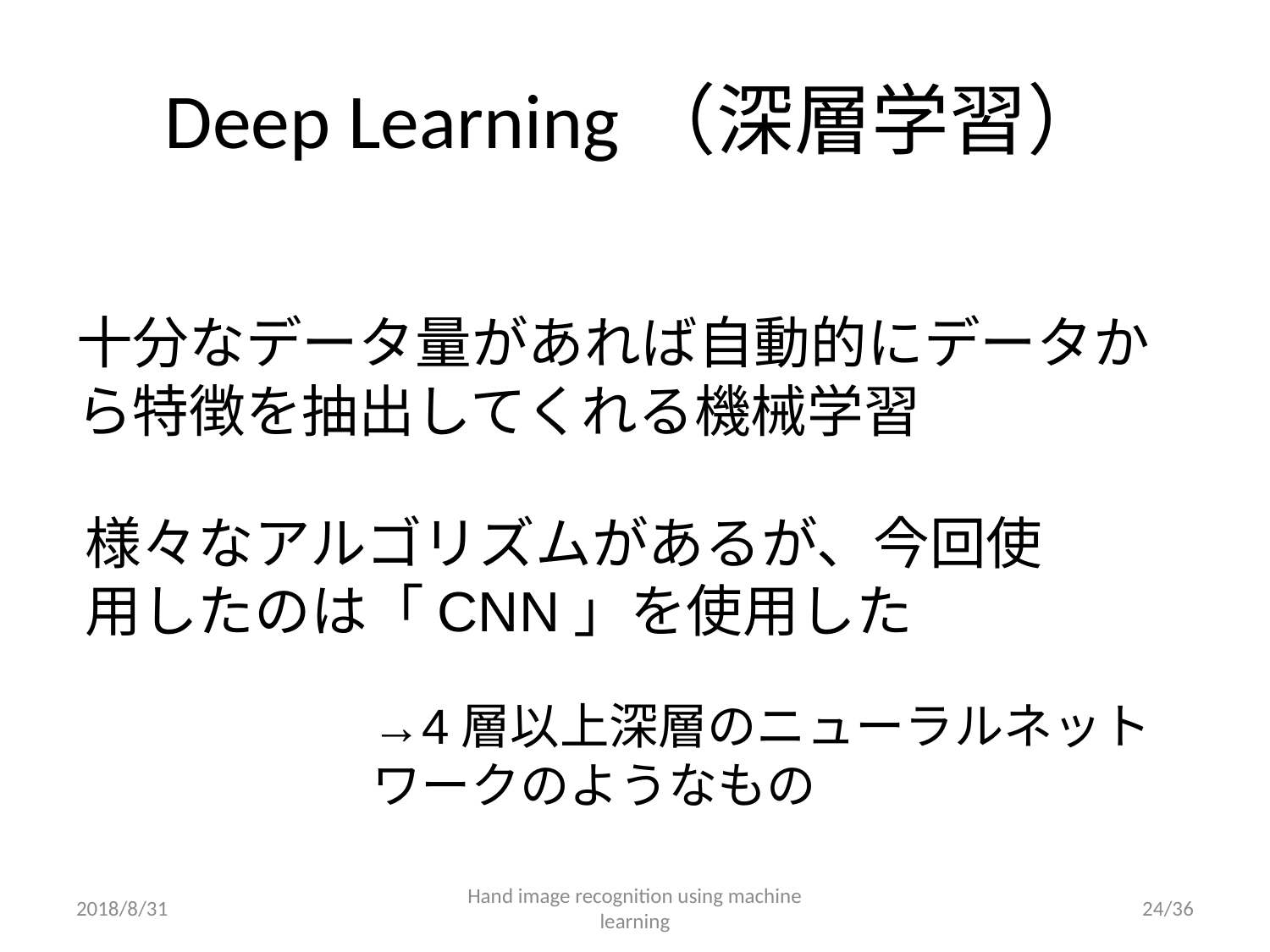

# Deep Learning（深層学習）
十分なデータ量があれば自動的にデータから特徴を抽出してくれる機械学習

様々なアルゴリズムがあるが、今回使用したのは「CNN」を使用した
→4層以上深層のニューラルネットワークのようなもの
2018/8/31
Hand image recognition using machine learning
24/36